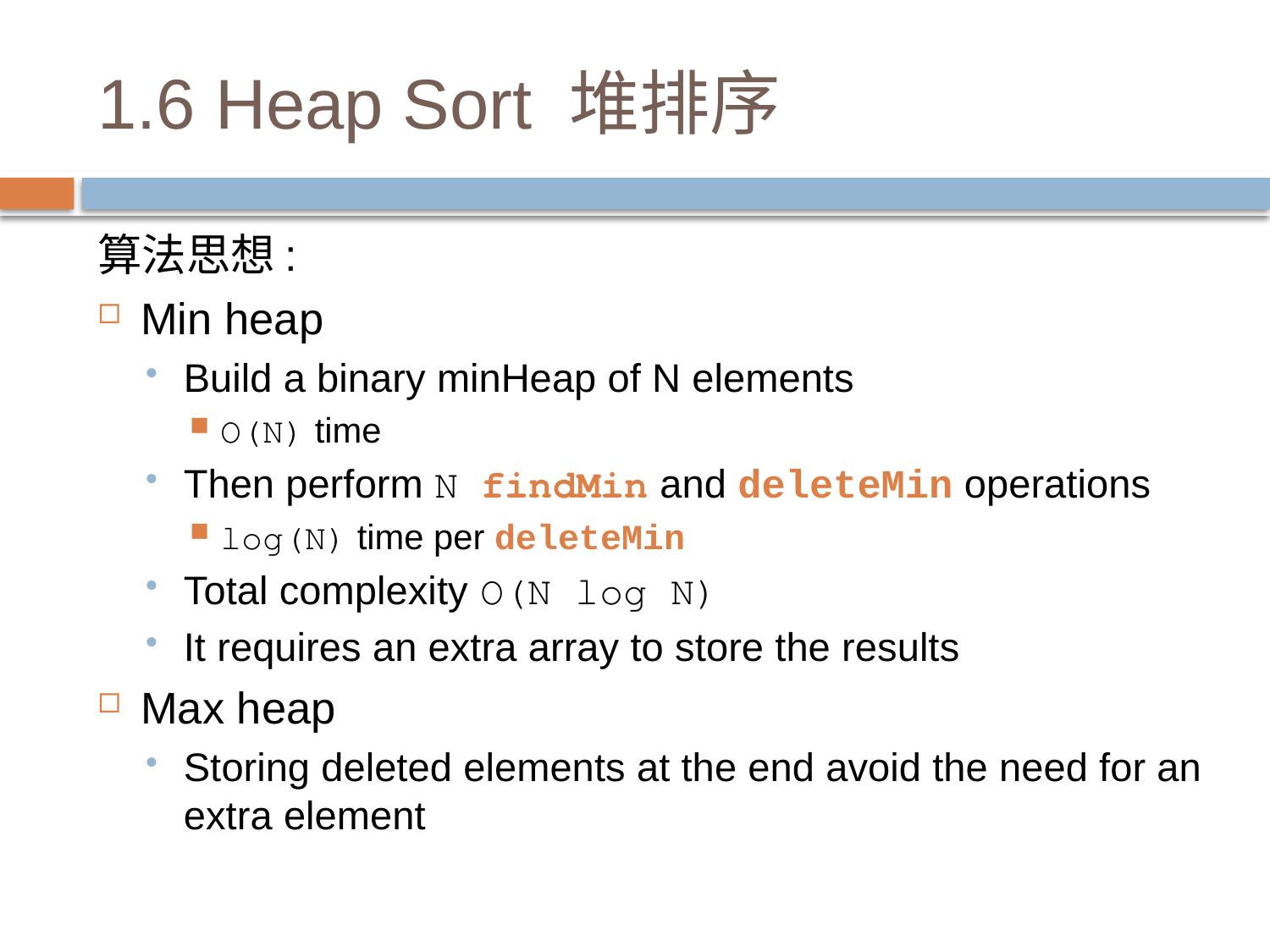

# 1.6 Heap Sort 堆排序
算法思想:
Min heap
Build a binary minHeap of N elements
O(N) time
Then perform N  findMin and deleteMin operations
log(N) time per deleteMin
Total complexity O(N log N)
It requires an extra array to store the results
Max heap
Storing deleted elements at the end avoid the need for an extra element